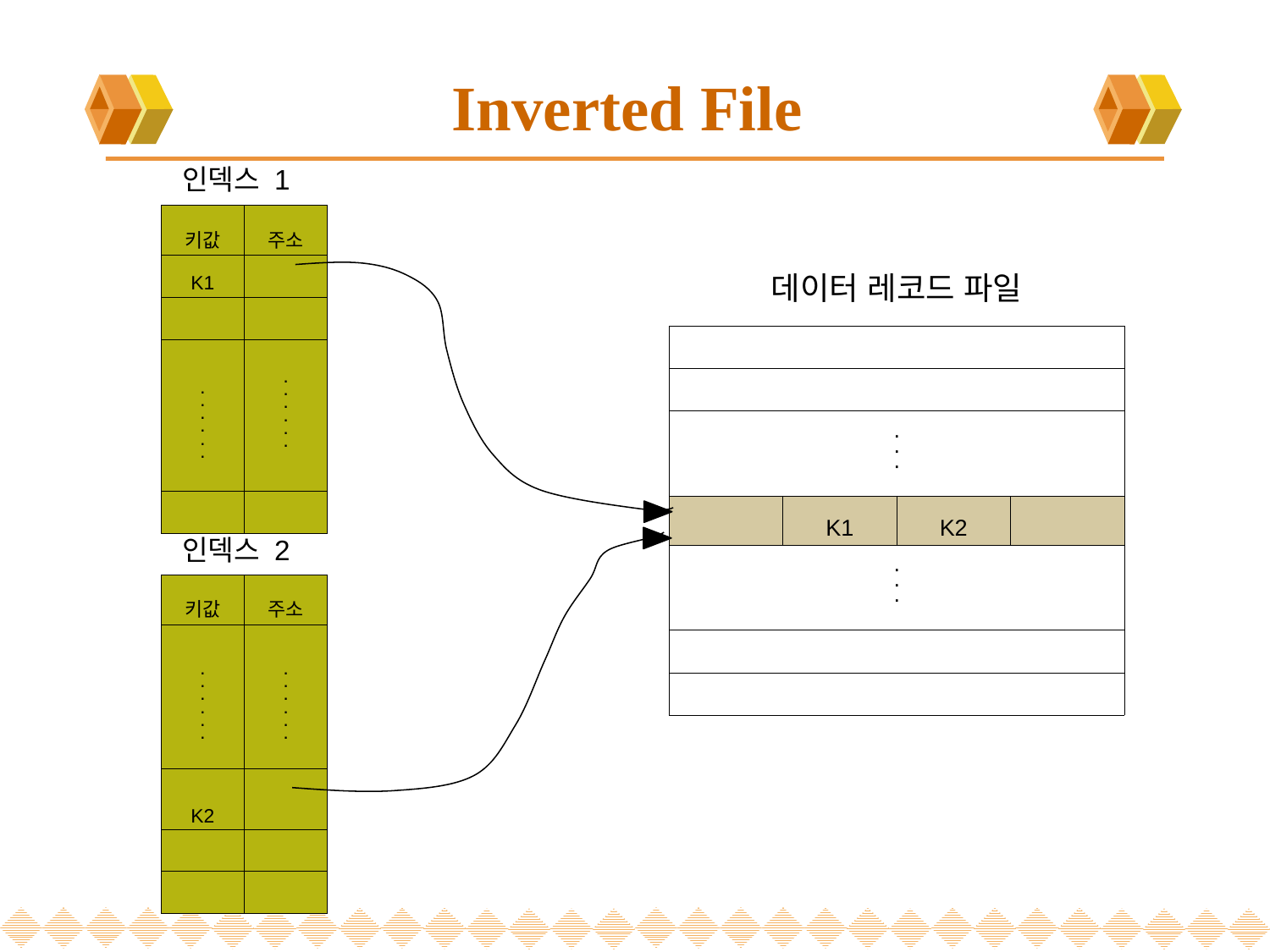

# Inverted File
인덱스 1
| 키값 | 주소 |
| --- | --- |
| K1 |  |
|  |  |
| · · · · · · | · · · · · · |
|  |  |

데이터 레코드 파일

|  |  |  |  |
| --- | --- | --- | --- |
|  |  |  |  |
| · · · |  |  |  |
|  | K1 | K2 |  |
| · · · |  |  |  |
|  |  |  |  |
|  |  |  |  |

인덱스 2

| 키값 | 주소 |
| --- | --- |
| · · · · · · | · · · · · · |
| K2 |  |
|  |  |
|  |  |